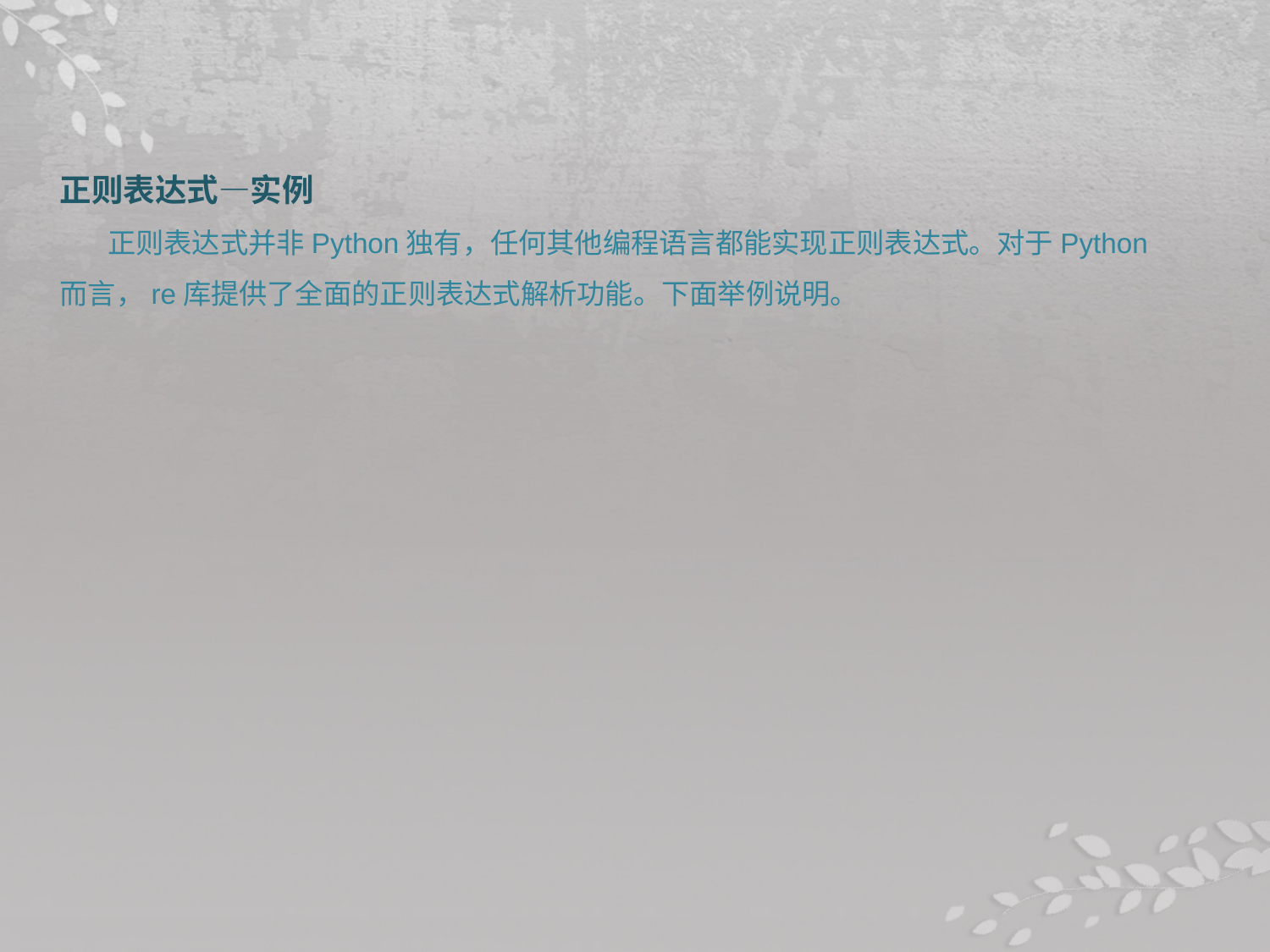

正则表达式—实例
正则表达式并非Python独有，任何其他编程语言都能实现正则表达式。对于Python而言，re库提供了全面的正则表达式解析功能。下面举例说明。